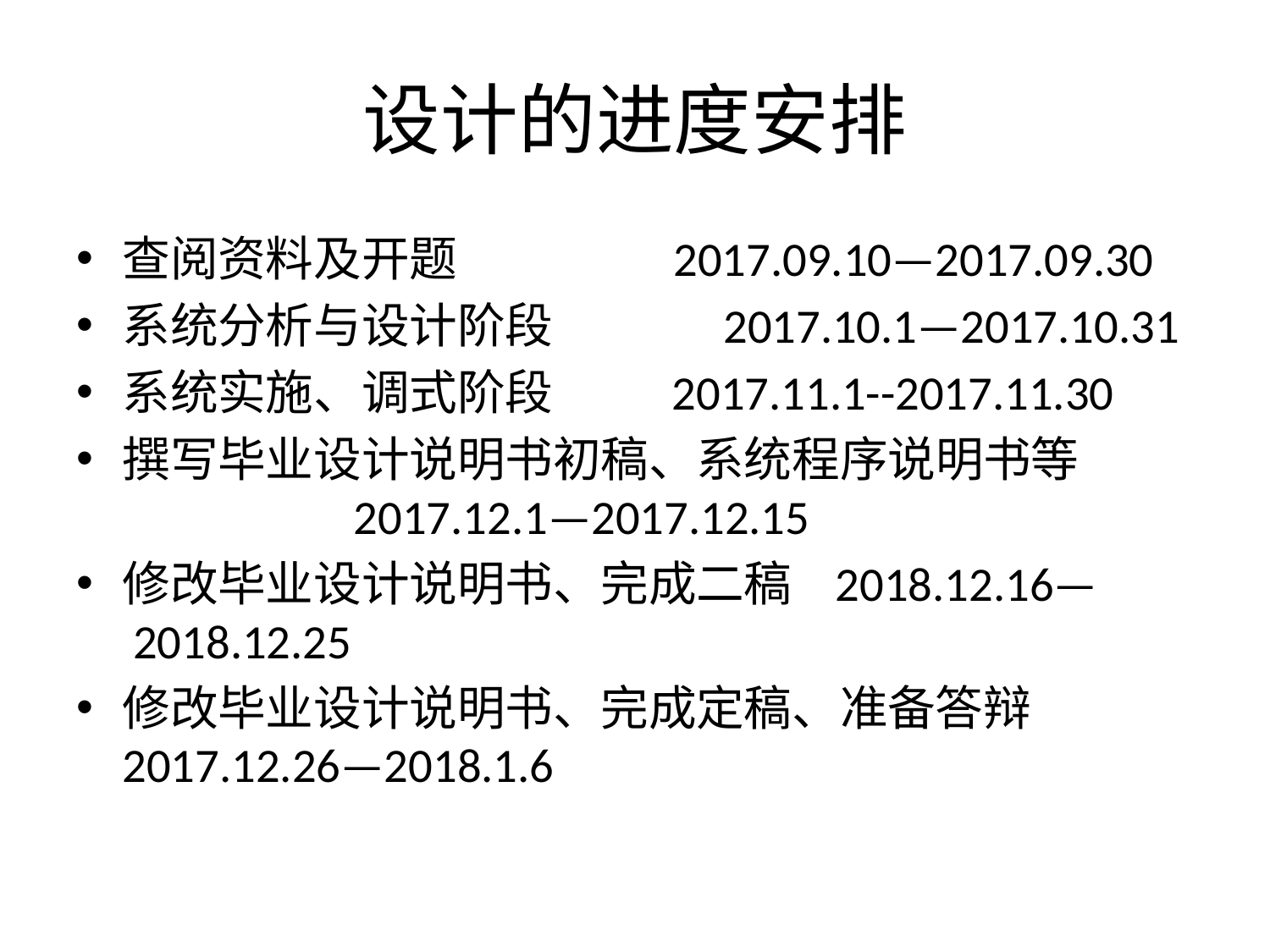

# 设计的进度安排
查阅资料及开题                   2017.09.10—2017.09.30
系统分析与设计阶段	         2017.10.1—2017.10.31
系统实施、调式阶段          2017.11.1--2017.11.30
撰写毕业设计说明书初稿、系统程序说明书等   				         2017.12.1—2017.12.15
修改毕业设计说明书、完成二稿   2018.12.16—				         2018.12.25
修改毕业设计说明书、完成定稿、准备答辩     				        2017.12.26—2018.1.6